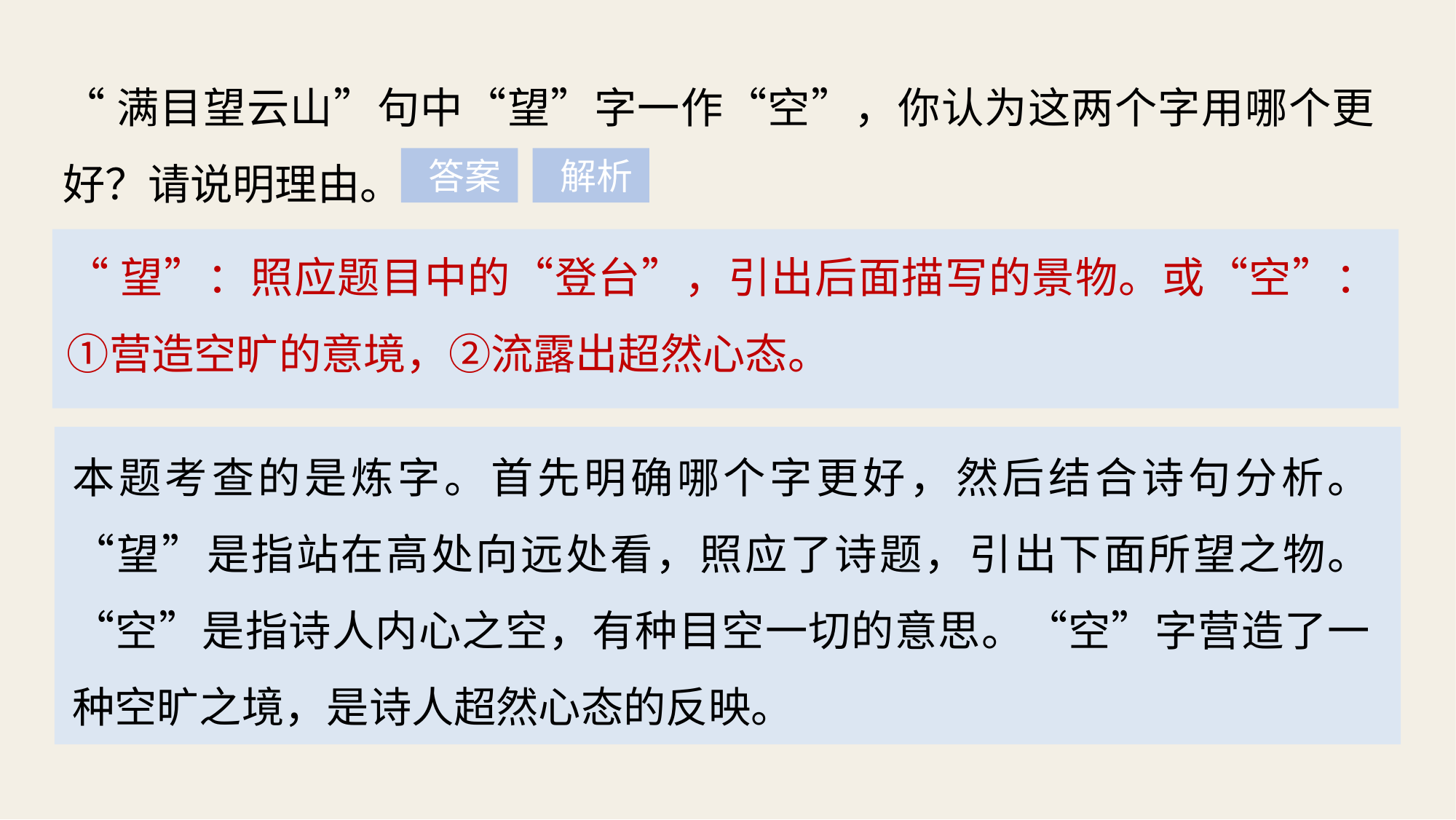

“满目望云山”句中“望”字一作“空”，你认为这两个字用哪个更好？请说明理由。
 答案
 解析
“望”：照应题目中的“登台”，引出后面描写的景物。或“空”：①营造空旷的意境，②流露出超然心态。

本题考查的是炼字。首先明确哪个字更好，然后结合诗句分析。“望”是指站在高处向远处看，照应了诗题，引出下面所望之物。“空”是指诗人内心之空，有种目空一切的意思。“空”字营造了一种空旷之境，是诗人超然心态的反映。